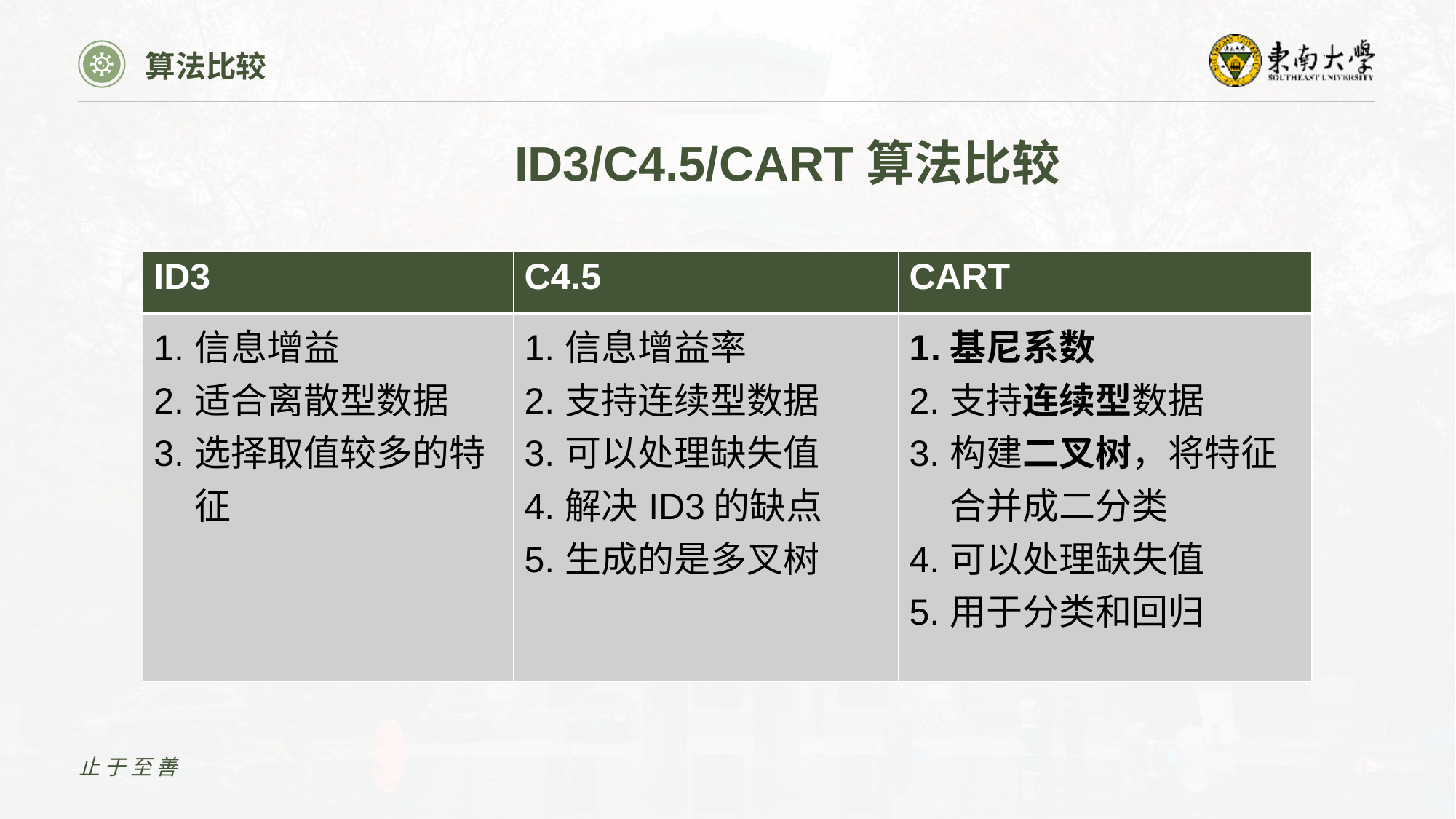

算法比较
ID3/C4.5/CART算法比较
| ID3 | C4.5 | CART |
| --- | --- | --- |
| 信息增益 适合离散型数据 选择取值较多的特征 | 信息增益率 支持连续型数据 可以处理缺失值 解决ID3的缺点 生成的是多叉树 | 基尼系数 支持连续型数据 构建二叉树，将特征合并成二分类 可以处理缺失值 用于分类和回归 |
13
止于至善